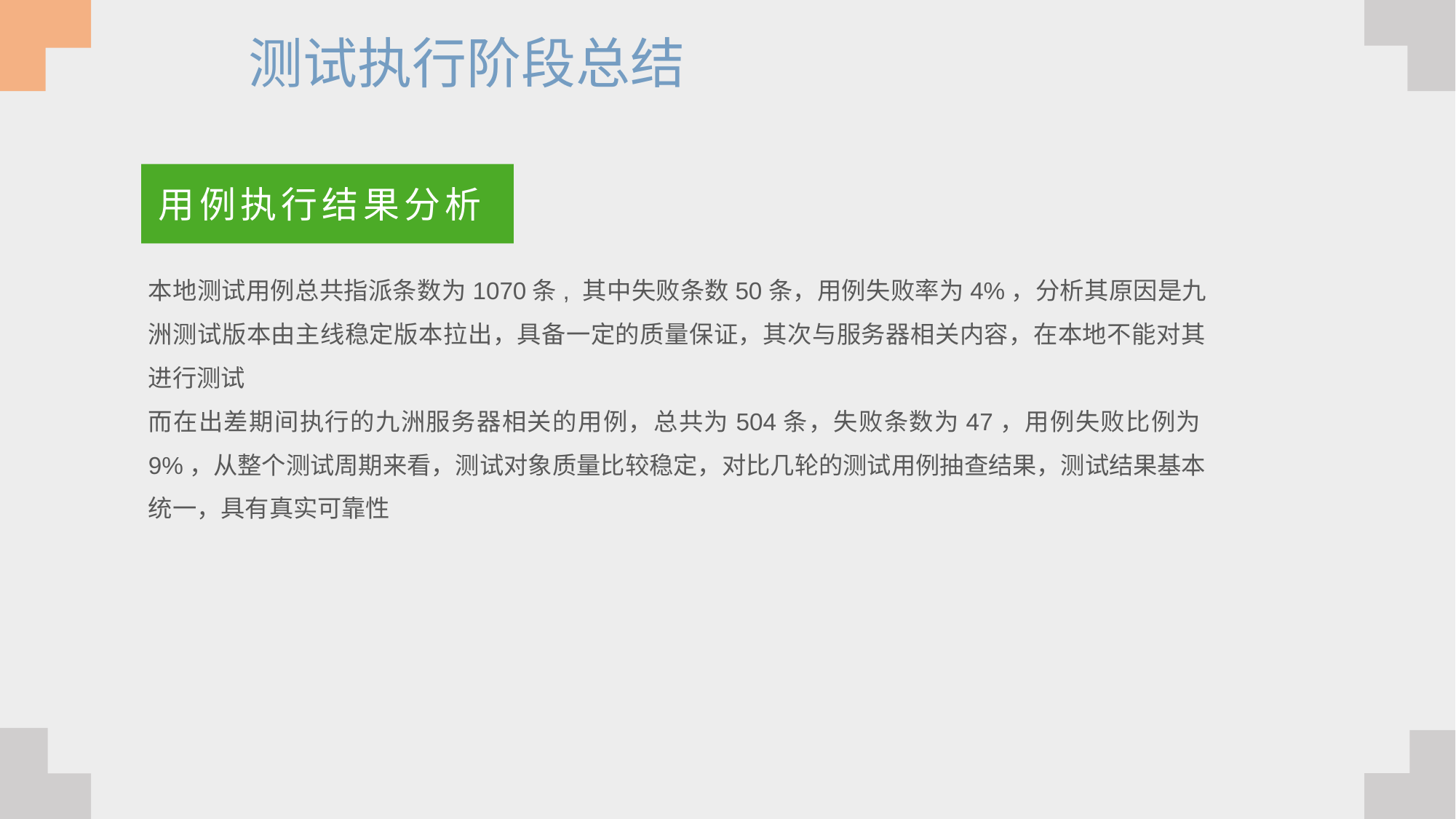

测试执行阶段总结

用例执行结果分析
本地测试用例总共指派条数为1070条, 其中失败条数50条，用例失败率为4%，分析其原因是九洲测试版本由主线稳定版本拉出，具备一定的质量保证，其次与服务器相关内容，在本地不能对其进行测试
而在出差期间执行的九洲服务器相关的用例，总共为504条，失败条数为47，用例失败比例为9%，从整个测试周期来看，测试对象质量比较稳定，对比几轮的测试用例抽查结果，测试结果基本统一，具有真实可靠性